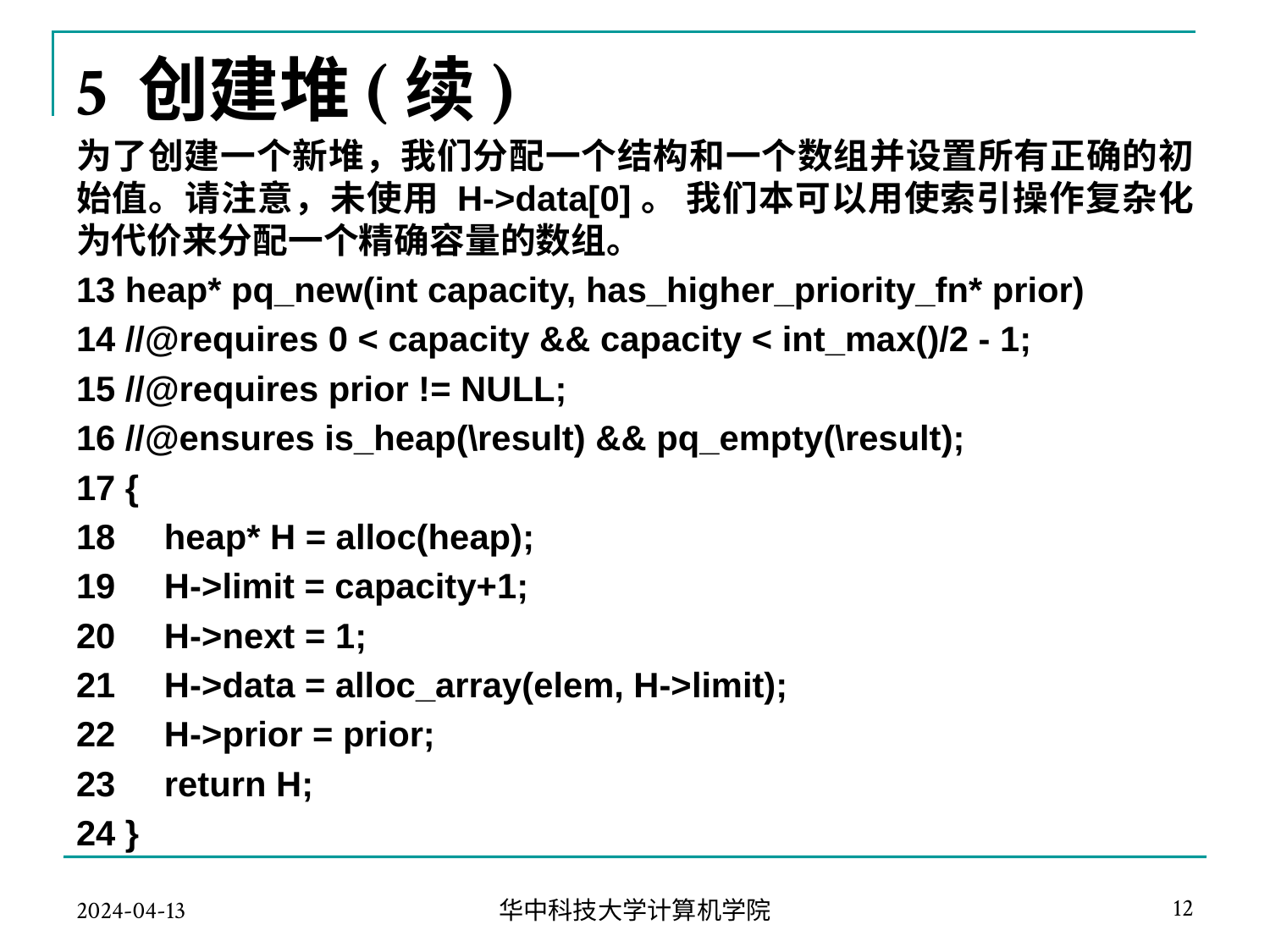

# 5 创建堆(续)
为了创建一个新堆，我们分配一个结构和一个数组并设置所有正确的初始值。请注意，未使用 H->data[0]。 我们本可以用使索引操作复杂化为代价来分配一个精确容量的数组。
13 heap* pq_new(int capacity, has_higher_priority_fn* prior)
14 //@requires 0 < capacity && capacity < int_max()/2 - 1;
15 //@requires prior != NULL;
16 //@ensures is_heap(\result) && pq_empty(\result);
17 {
18     heap* H = alloc(heap);
19     H->limit = capacity+1;
20     H->next = 1;
21     H->data = alloc_array(elem, H->limit);
22     H->prior = prior;
23     return H;
24 }
2024-04-13
12
华中科技大学计算机学院